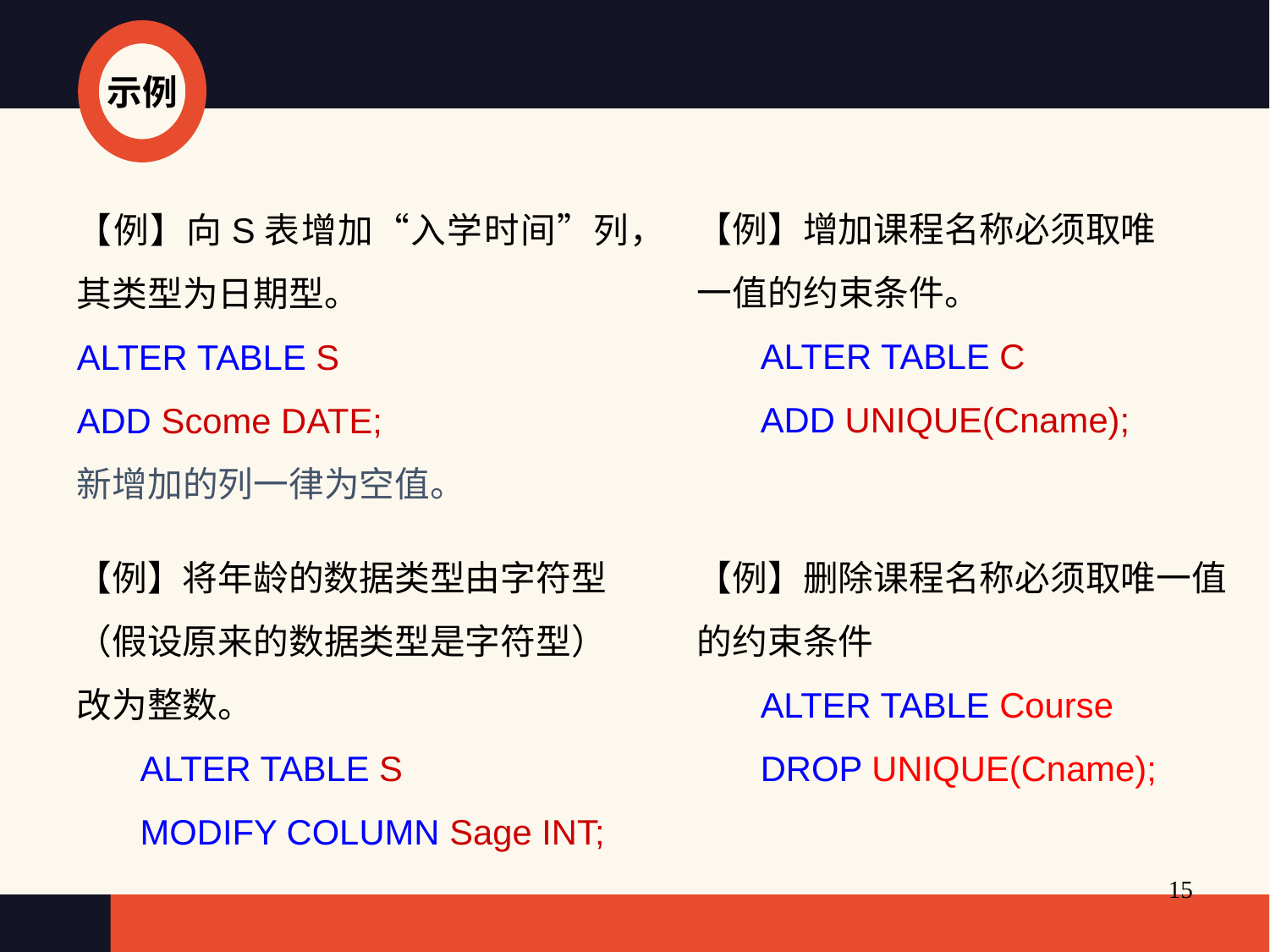

示例
【例】向S表增加“入学时间”列，其类型为日期型。
ALTER TABLE S
ADD Scome DATE;
新增加的列一律为空值。
【例】增加课程名称必须取唯一值的约束条件。
ALTER TABLE C
ADD UNIQUE(Cname);

【例】将年龄的数据类型由字符型（假设原来的数据类型是字符型）改为整数。
ALTER TABLE S
MODIFY COLUMN Sage INT;
【例】删除课程名称必须取唯一值的约束条件
ALTER TABLE Course
DROP UNIQUE(Cname);

15